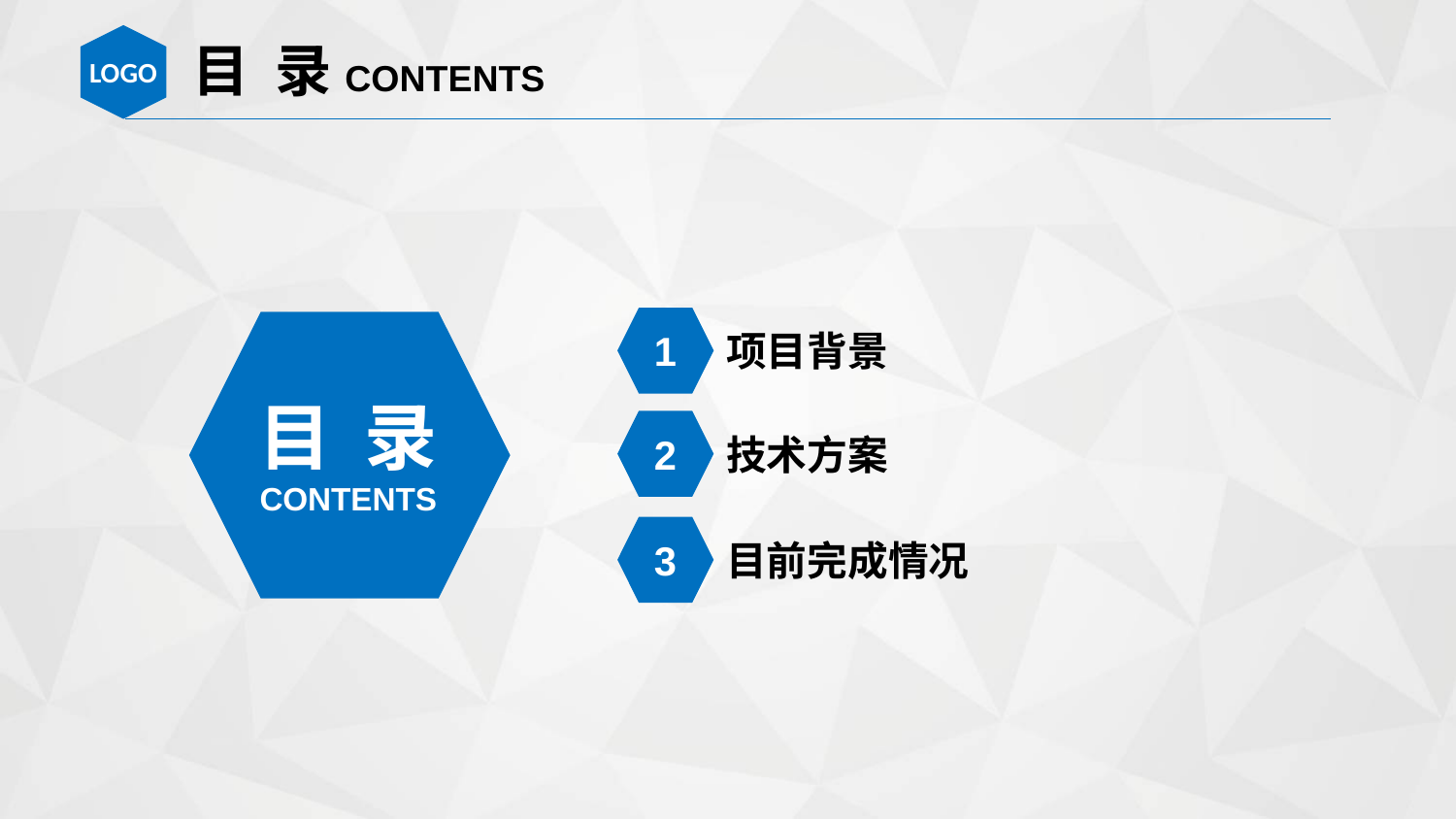

目  录CONTENTS

1

目  录
CONTENTS
项目背景

2
技术方案

3
目前完成情况